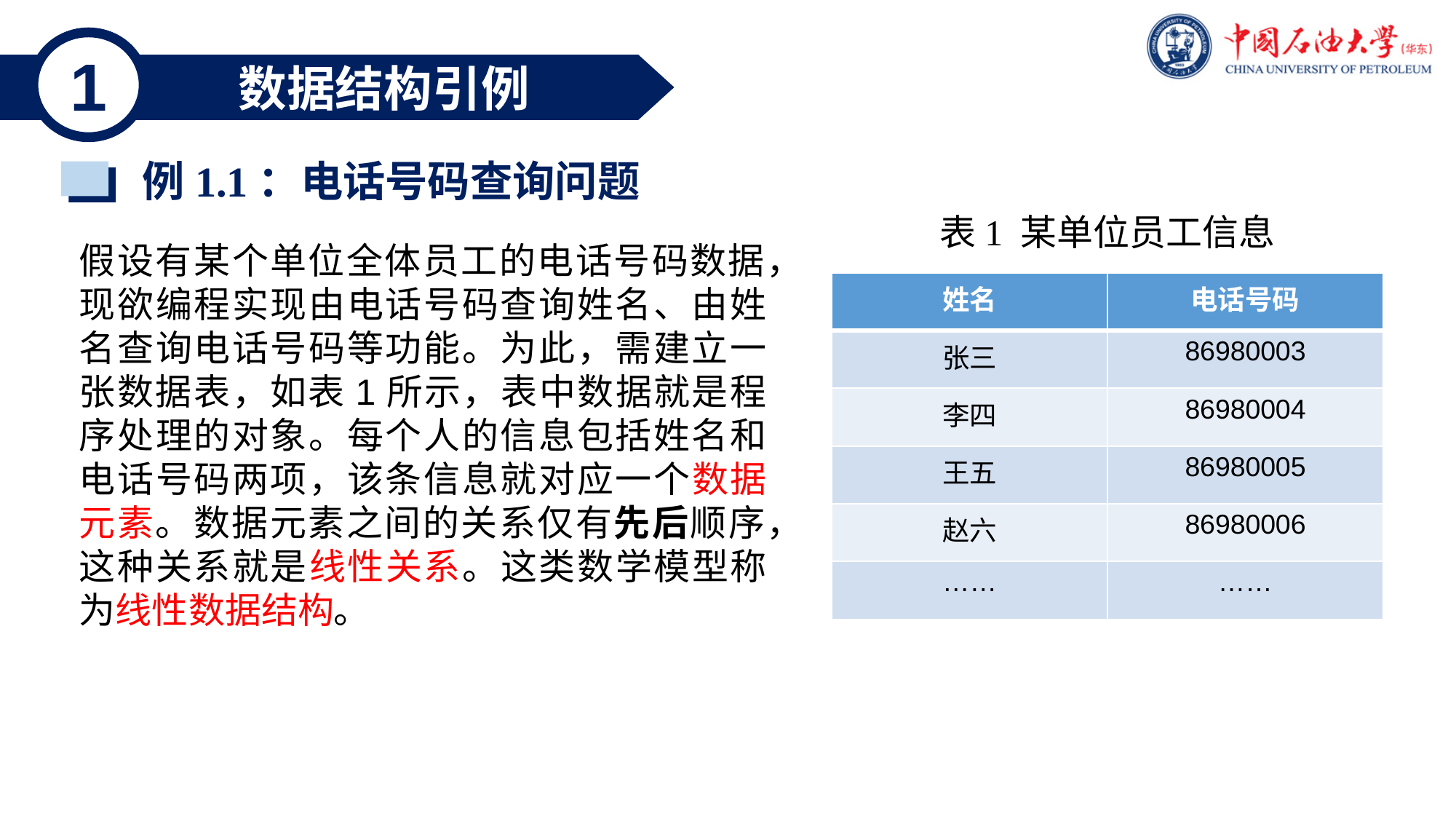

1
数据结构引例
例1.1：电话号码查询问题

表1 某单位员工信息
假设有某个单位全体员工的电话号码数据，现欲编程实现由电话号码查询姓名、由姓名查询电话号码等功能。为此，需建立一张数据表，如表1所示，表中数据就是程序处理的对象。每个人的信息包括姓名和电话号码两项，该条信息就对应一个数据元素。数据元素之间的关系仅有先后顺序，这种关系就是线性关系。这类数学模型称为线性数据结构。
| 姓名 | 电话号码 |
| --- | --- |
| 张三 | 86980003 |
| 李四 | 86980004 |
| 王五 | 86980005 |
| 赵六 | 86980006 |
| …… | …… |